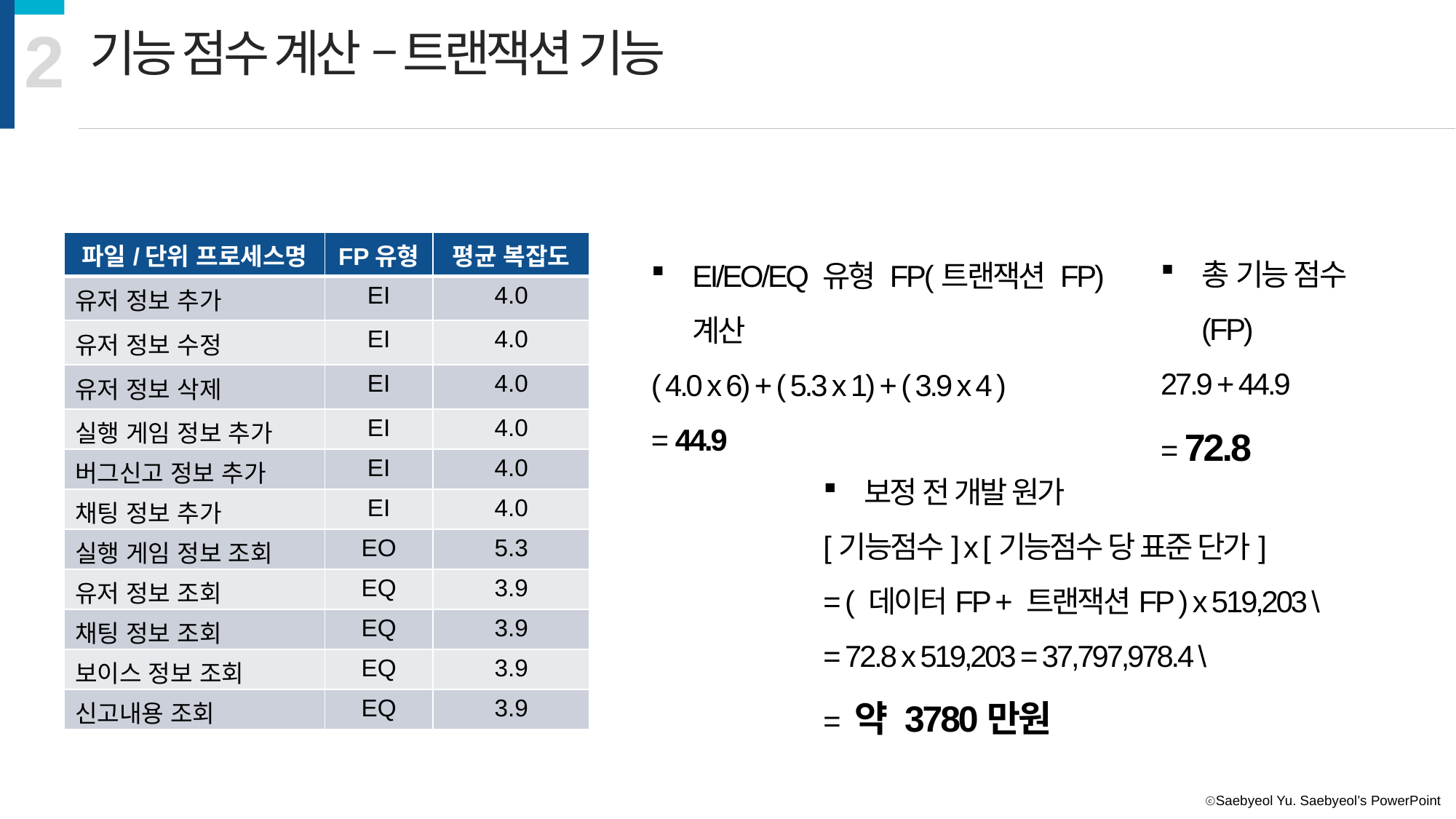

2
기능 점수 계산 – 트랜잭션 기능
총 기능 점수 (FP)
27.9 + 44.9
= 72.8
| 파일/단위 프로세스명 | FP유형 | 평균 복잡도 |
| --- | --- | --- |
| 유저 정보 추가 | EI | 4.0 |
| 유저 정보 수정 | EI | 4.0 |
| 유저 정보 삭제 | EI | 4.0 |
| 실행 게임 정보 추가 | EI | 4.0 |
| 버그신고 정보 추가 | EI | 4.0 |
| 채팅 정보 추가 | EI | 4.0 |
| 실행 게임 정보 조회 | EO | 5.3 |
| 유저 정보 조회 | EQ | 3.9 |
| 채팅 정보 조회 | EQ | 3.9 |
| 보이스 정보 조회 | EQ | 3.9 |
| 신고내용 조회 | EQ | 3.9 |
EI/EO/EQ 유형 FP(트랜잭션 FP) 계산
( 4.0 x 6) + ( 5.3 x 1) + ( 3.9 x 4 )
= 44.9
보정 전 개발 원가
[기능점수] x [기능점수 당 표준 단가]
= ( 데이터FP + 트랜잭션FP ) x 519,203 \
= 72.8 x 519,203 = 37,797,978.4 \
= 약 3780만원